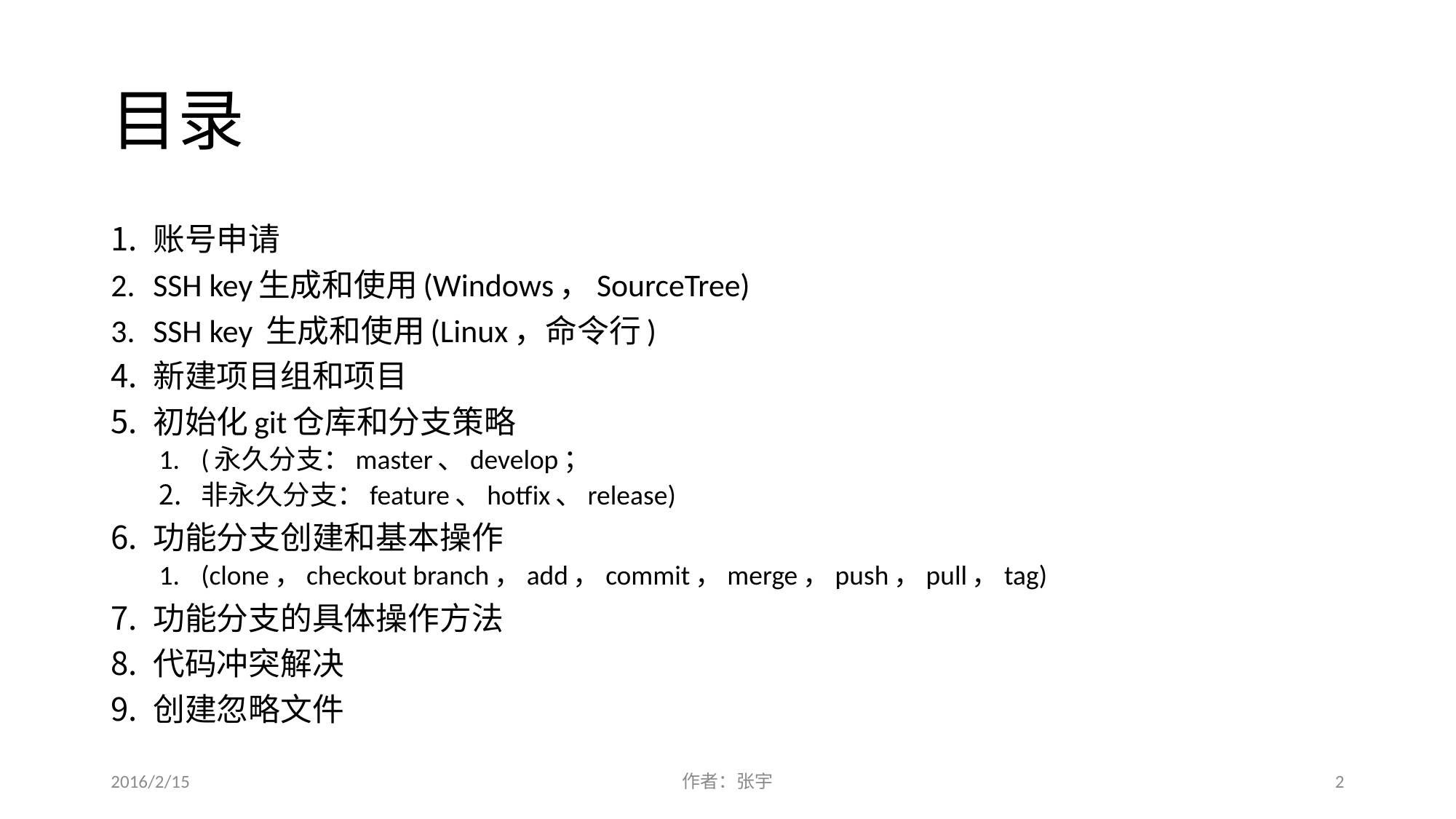

# 目录
账号申请
SSH key生成和使用(Windows，SourceTree)
SSH key 生成和使用(Linux，命令行)
新建项目组和项目
初始化git仓库和分支策略
(永久分支：master、develop；
非永久分支：feature、hotfix、release)
功能分支创建和基本操作
(clone，checkout branch，add，commit，merge，push，pull，tag)
功能分支的具体操作方法
代码冲突解决
创建忽略文件
2016/2/15
作者：张宇
2